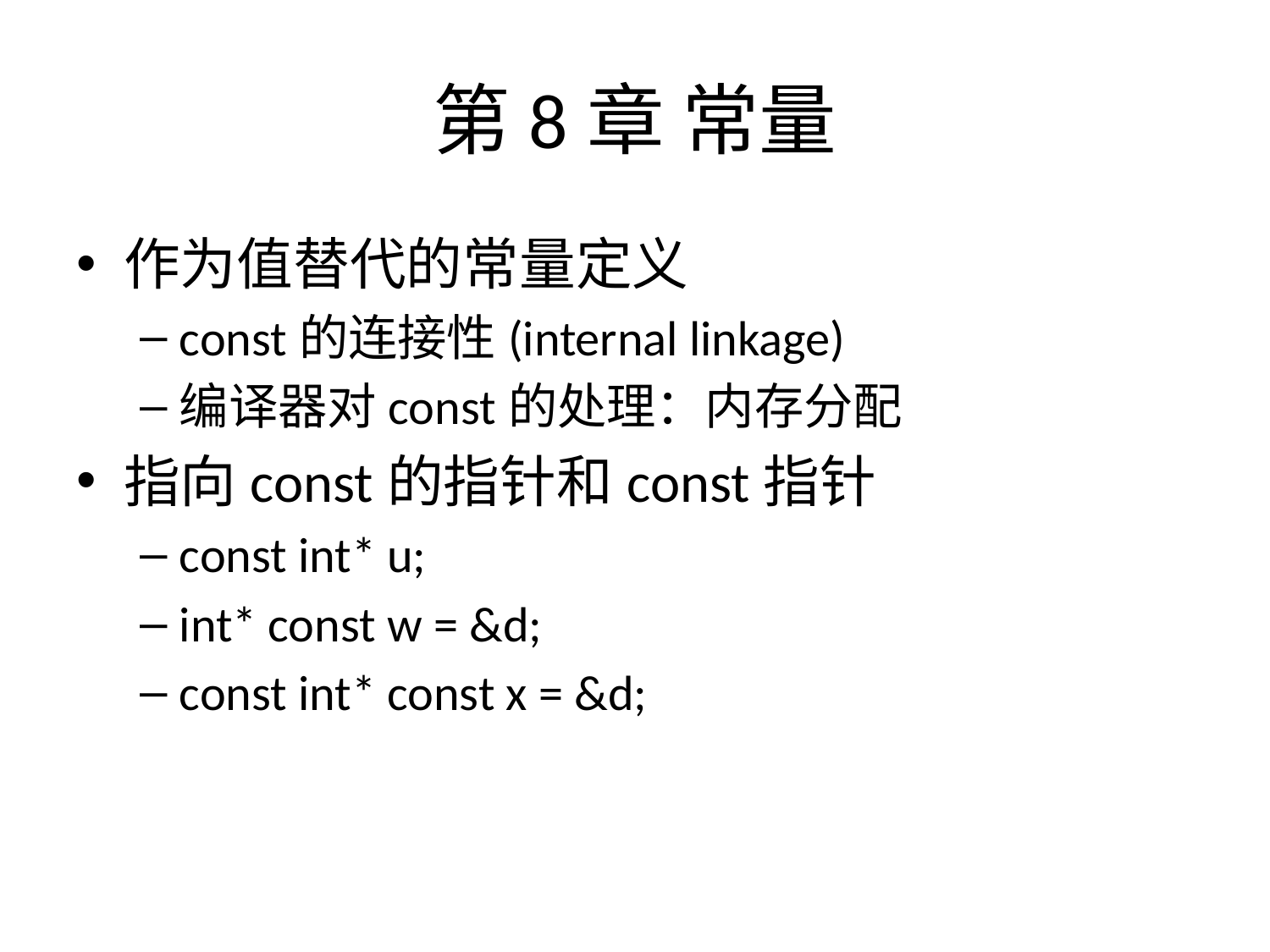

# 第8章 常量
作为值替代的常量定义
const的连接性(internal linkage)
编译器对const的处理：内存分配
指向const的指针和const指针
const int* u;
int* const w = &d;
const int* const x = &d;